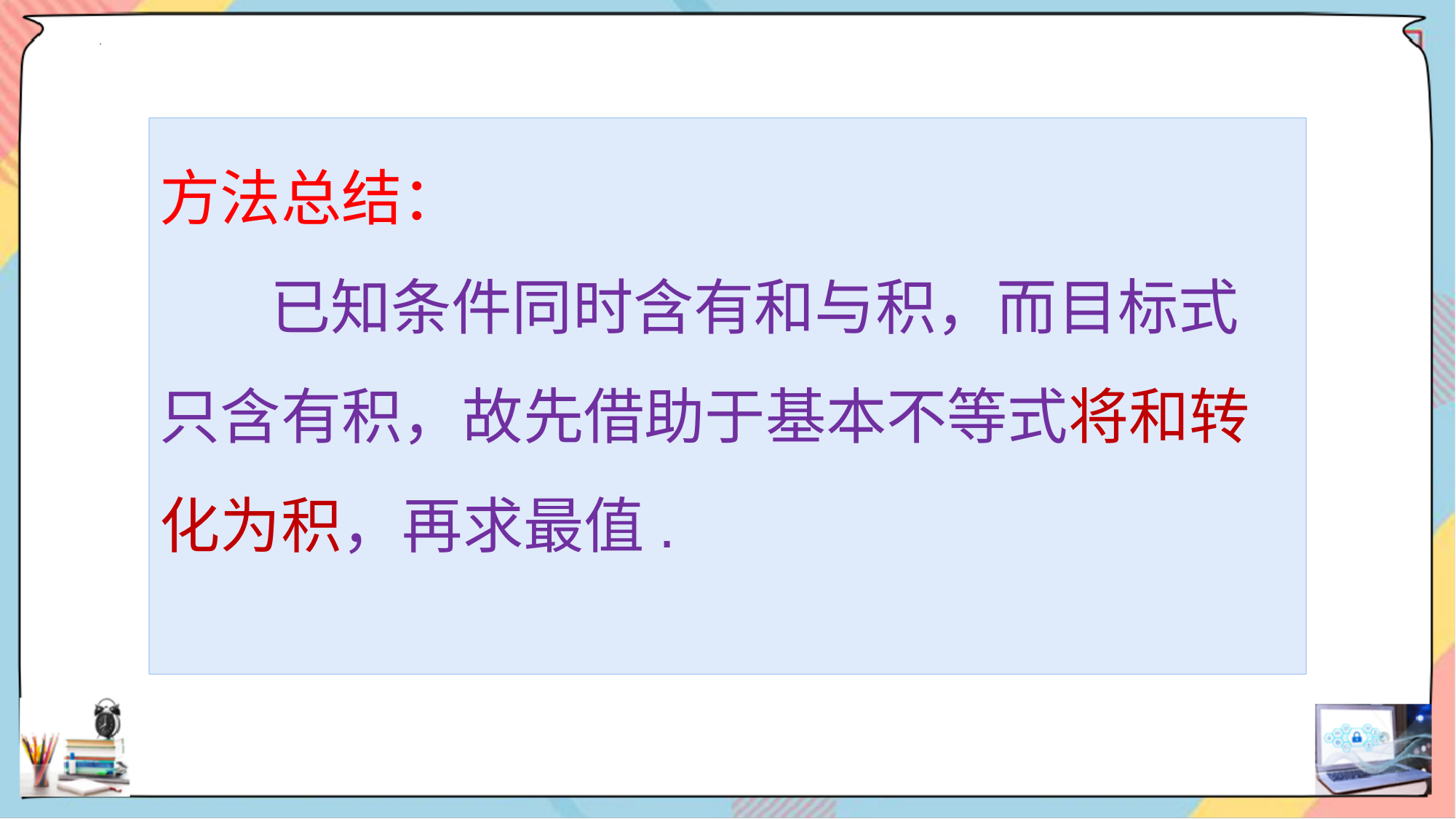

方法总结：
       已知条件同时含有和与积，而目标式只含有积，故先借助于基本不等式将和转化为积，再求最值.